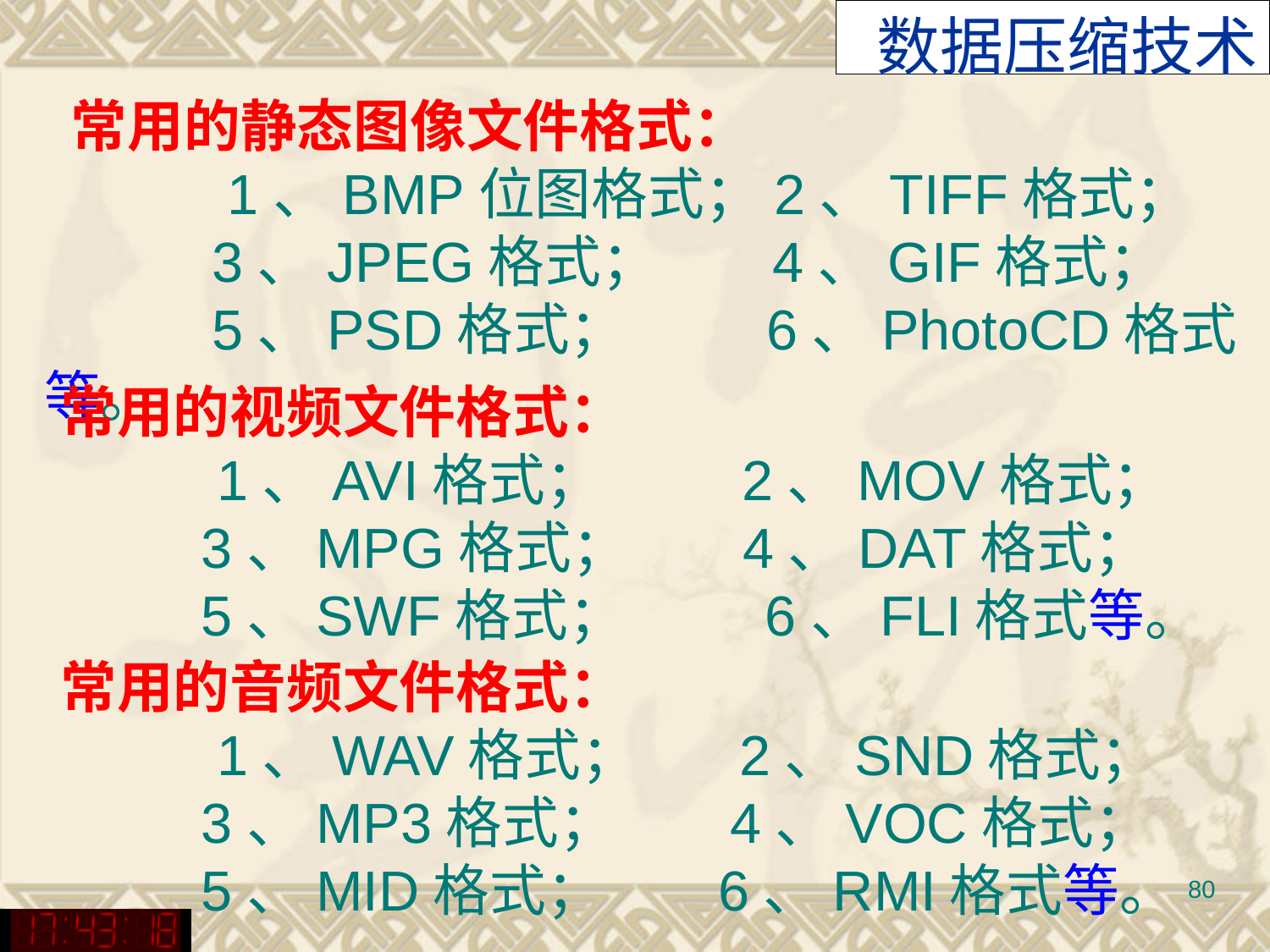

# 数据压缩技术
常用的静态图像文件格式：
          1、BMP位图格式；2、TIFF格式；
         3、JPEG格式；        4、GIF格式；
         5、PSD格式；          6、PhotoCD格式等。
常用的视频文件格式：
          1、AVI格式；          2、MOV格式；
         3、MPG格式；        4、DAT格式；
         5、SWF格式；          6、FLI格式等。
常用的音频文件格式：
          1、WAV格式；       2、SND格式；
         3、MP3格式；        4、VOC格式；
         5、MID格式；        6、RMI格式等。
80